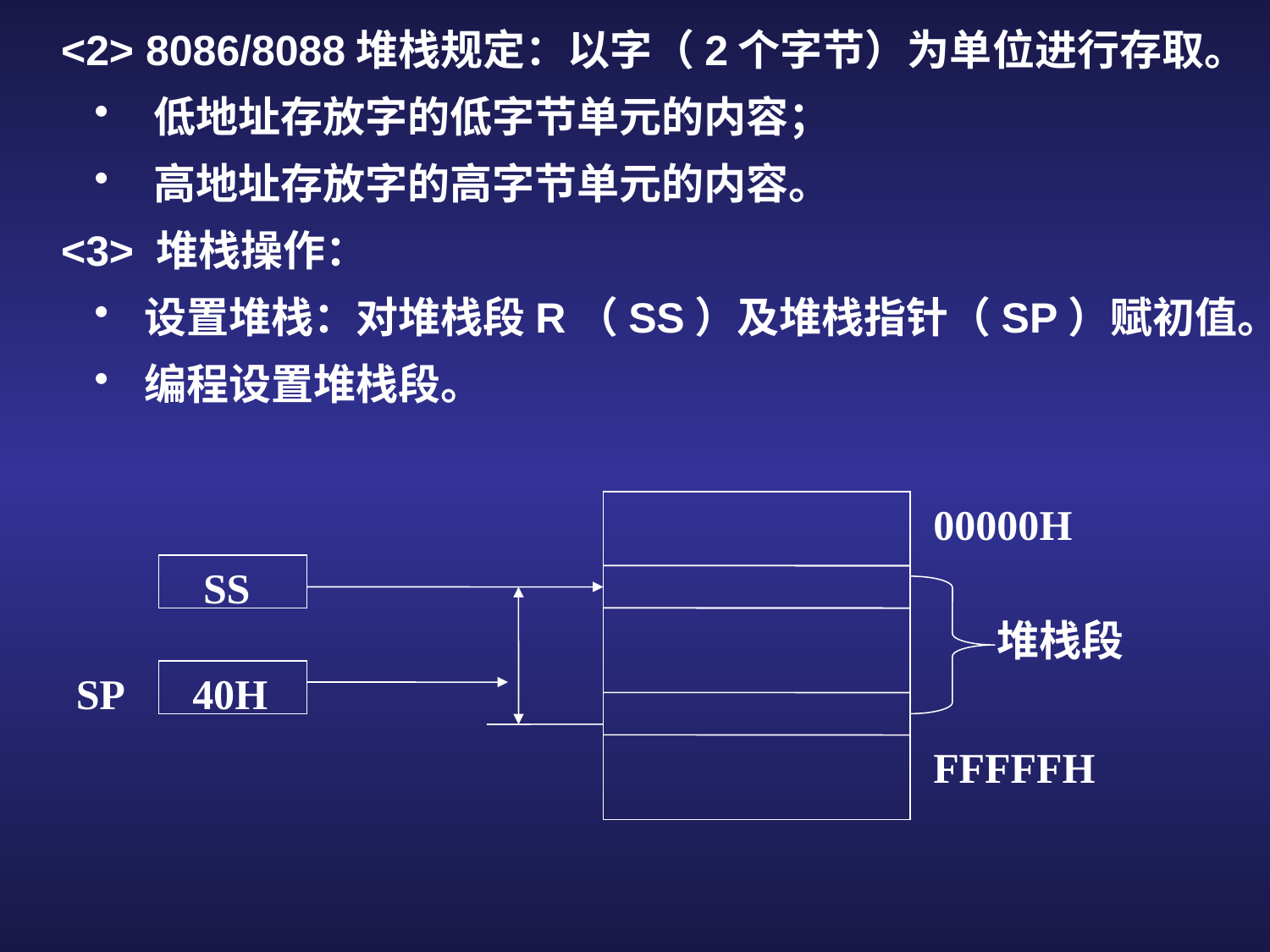

<2> 8086/8088堆栈规定：以字（2个字节）为单位进行存取。
  低地址存放字的低字节单元的内容；
  高地址存放字的高字节单元的内容。
<3> 堆栈操作：
 设置堆栈：对堆栈段R（SS）及堆栈指针（SP）赋初值。
 编程设置堆栈段。

00000H

SS

堆栈段
SP

40H

FFFFFH